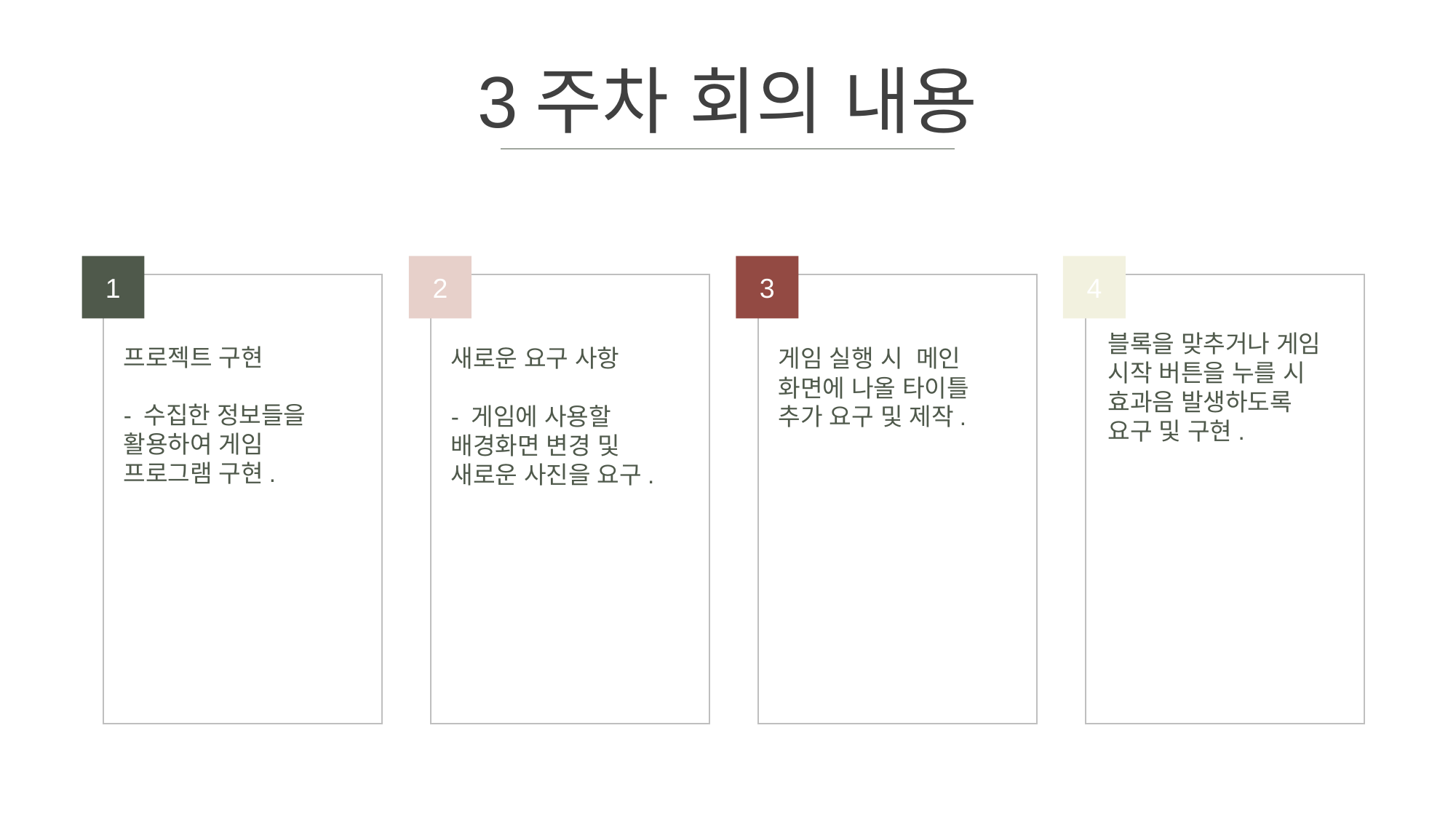

3주차 회의 내용
1
2
3
4

블록을 맞추거나 게임 시작 버튼을 누를 시 효과음 발생하도록 요구 및 구현.
프로젝트 구현

- 수집한 정보들을 활용하여 게임 프로그램 구현.
새로운 요구 사항

- 게임에 사용할 배경화면 변경 및 새로운 사진을 요구.
게임 실행 시  메인 화면에 나올 타이틀  추가 요구 및 제작.